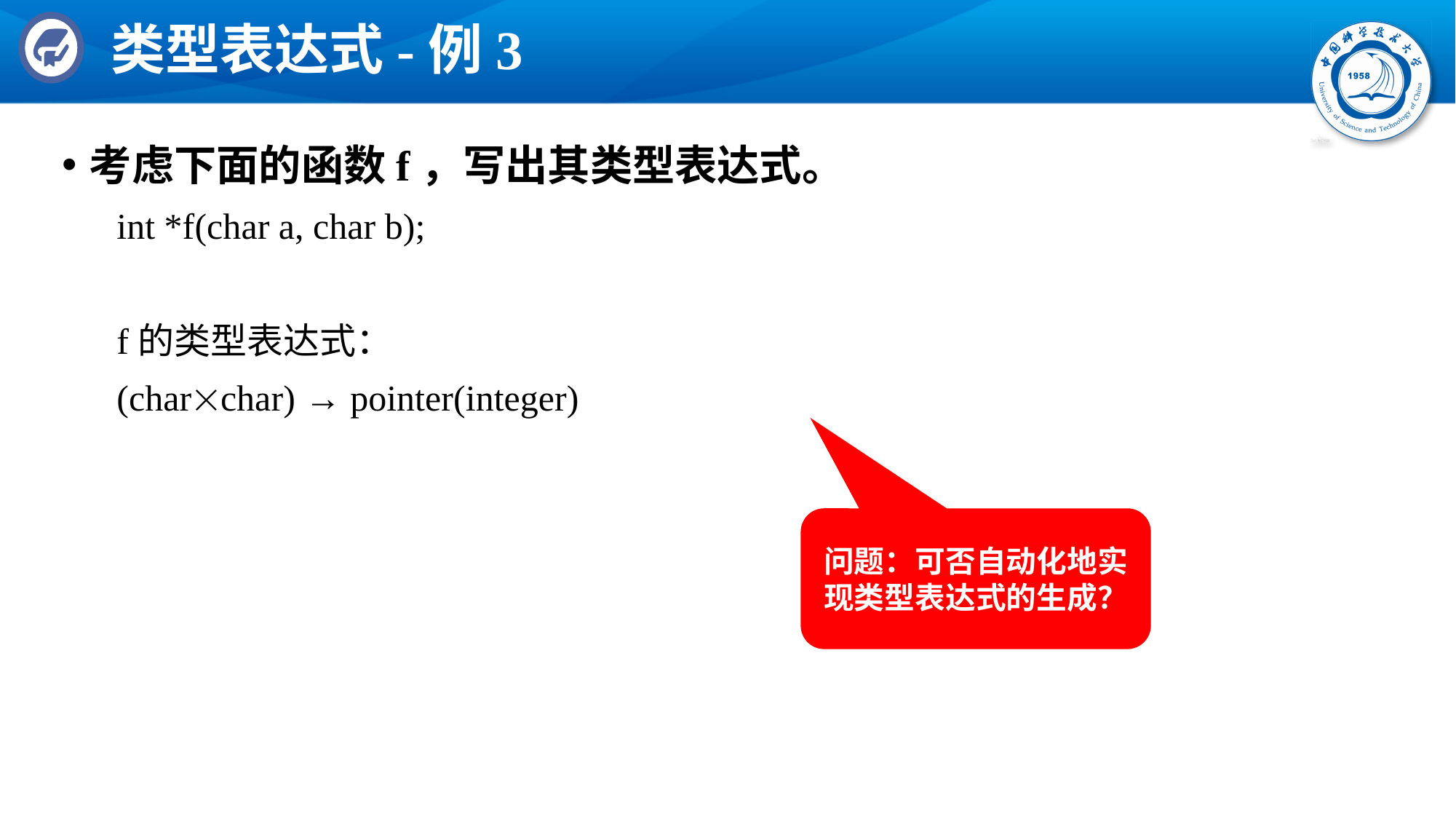

# 类型表达式-例3
考虑下面的函数f，写出其类型表达式。
int *f(char a, char b);

f的类型表达式：
(char×char) → pointer(integer)
问题：可否自动化地实现类型表达式的生成？